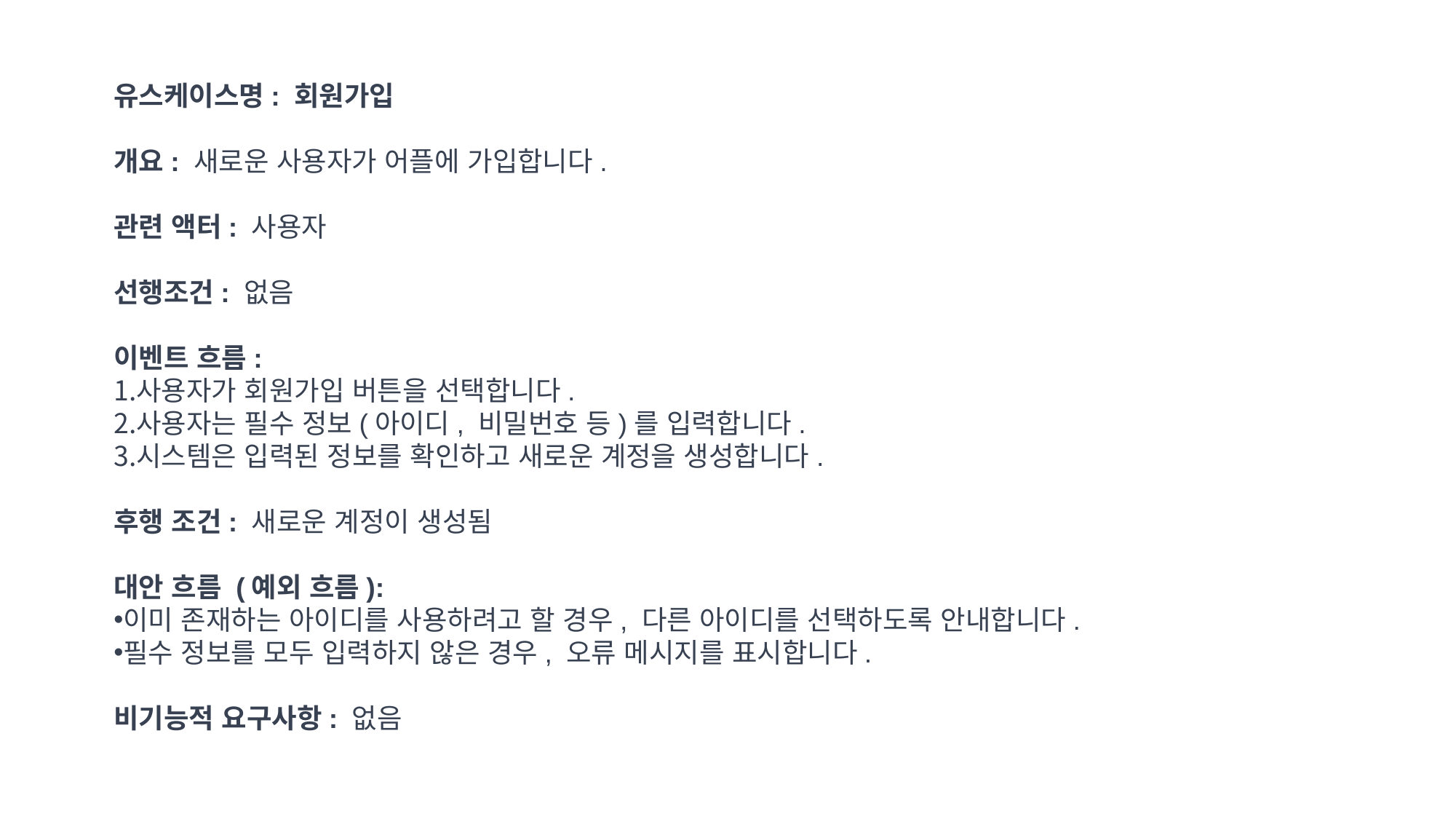

유스케이스명: 회원가입

개요: 새로운 사용자가 어플에 가입합니다.

관련 액터: 사용자

선행조건: 없음

이벤트 흐름:
사용자가 회원가입 버튼을 선택합니다.
사용자는 필수 정보(아이디, 비밀번호 등)를 입력합니다.
시스템은 입력된 정보를 확인하고 새로운 계정을 생성합니다.

후행 조건: 새로운 계정이 생성됨

대안 흐름 (예외 흐름):
이미 존재하는 아이디를 사용하려고 할 경우, 다른 아이디를 선택하도록 안내합니다.
필수 정보를 모두 입력하지 않은 경우, 오류 메시지를 표시합니다.

비기능적 요구사항: 없음